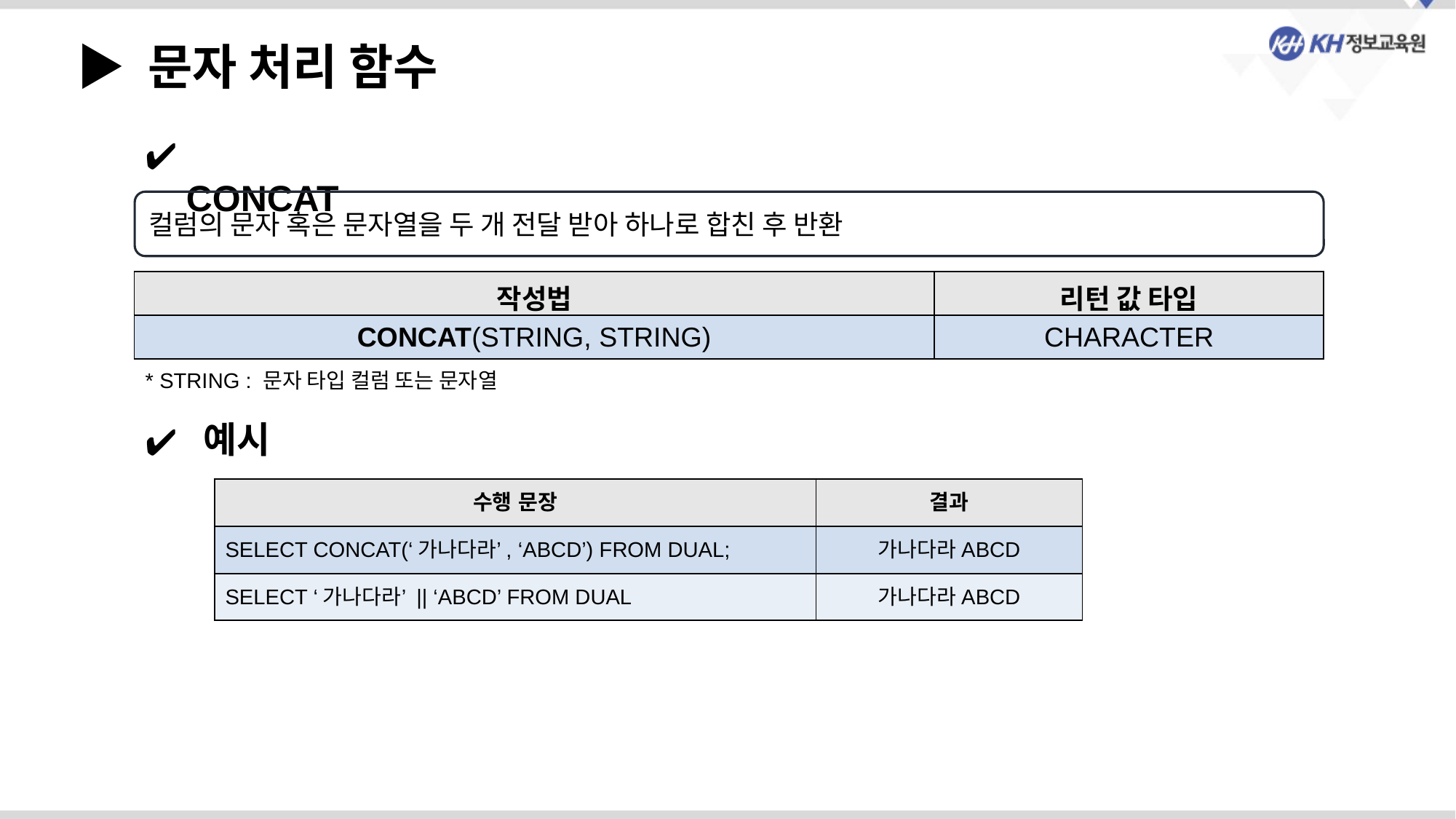

▶ 문자 처리 함수
 CONCAT
컬럼의 문자 혹은 문자열을 두 개 전달 받아 하나로 합친 후 반환
| 작성법 | 리턴 값 타입 |
| --- | --- |
| CONCAT(STRING, STRING) | CHARACTER |
* STRING : 문자 타입 컬럼 또는 문자열
 예시
| 수행 문장 | 결과 |
| --- | --- |
| SELECT CONCAT(‘가나다라’, ‘ABCD’) FROM DUAL; | 가나다라ABCD |
| SELECT ‘가나다라’ || ‘ABCD’ FROM DUAL | 가나다라ABCD |